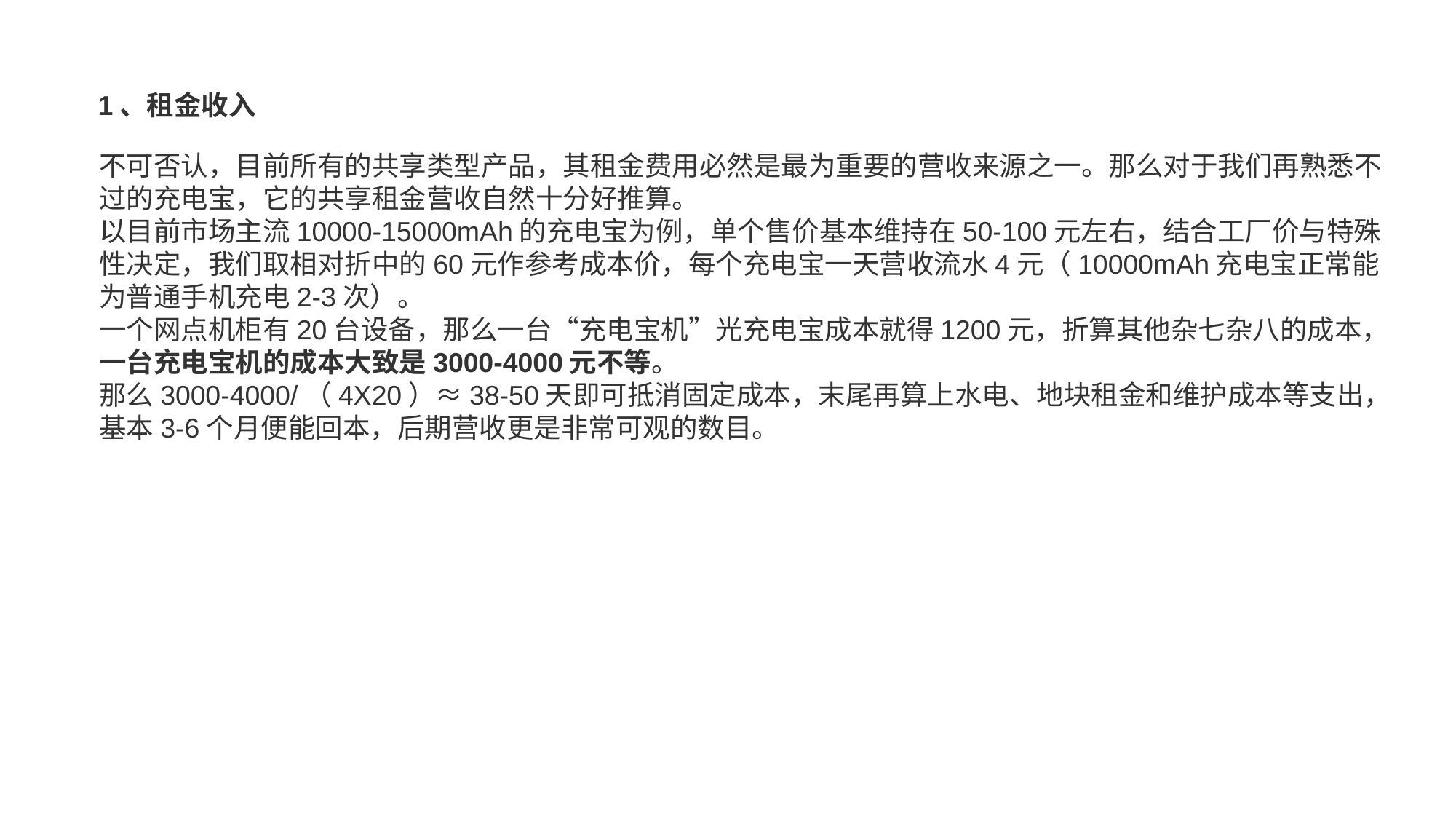

1、租金收入
不可否认，目前所有的共享类型产品，其租金费用必然是最为重要的营收来源之一。那么对于我们再熟悉不过的充电宝，它的共享租金营收自然十分好推算。
以目前市场主流10000-15000mAh的充电宝为例，单个售价基本维持在50-100元左右，结合工厂价与特殊性决定，我们取相对折中的60元作参考成本价，每个充电宝一天营收流水4元（10000mAh充电宝正常能为普通手机充电2-3次）。
一个网点机柜有20台设备，那么一台“充电宝机”光充电宝成本就得1200元，折算其他杂七杂八的成本，一台充电宝机的成本大致是3000-4000元不等。
那么3000-4000/（4X20）≈38-50天即可抵消固定成本，末尾再算上水电、地块租金和维护成本等支出，基本3-6个月便能回本，后期营收更是非常可观的数目。